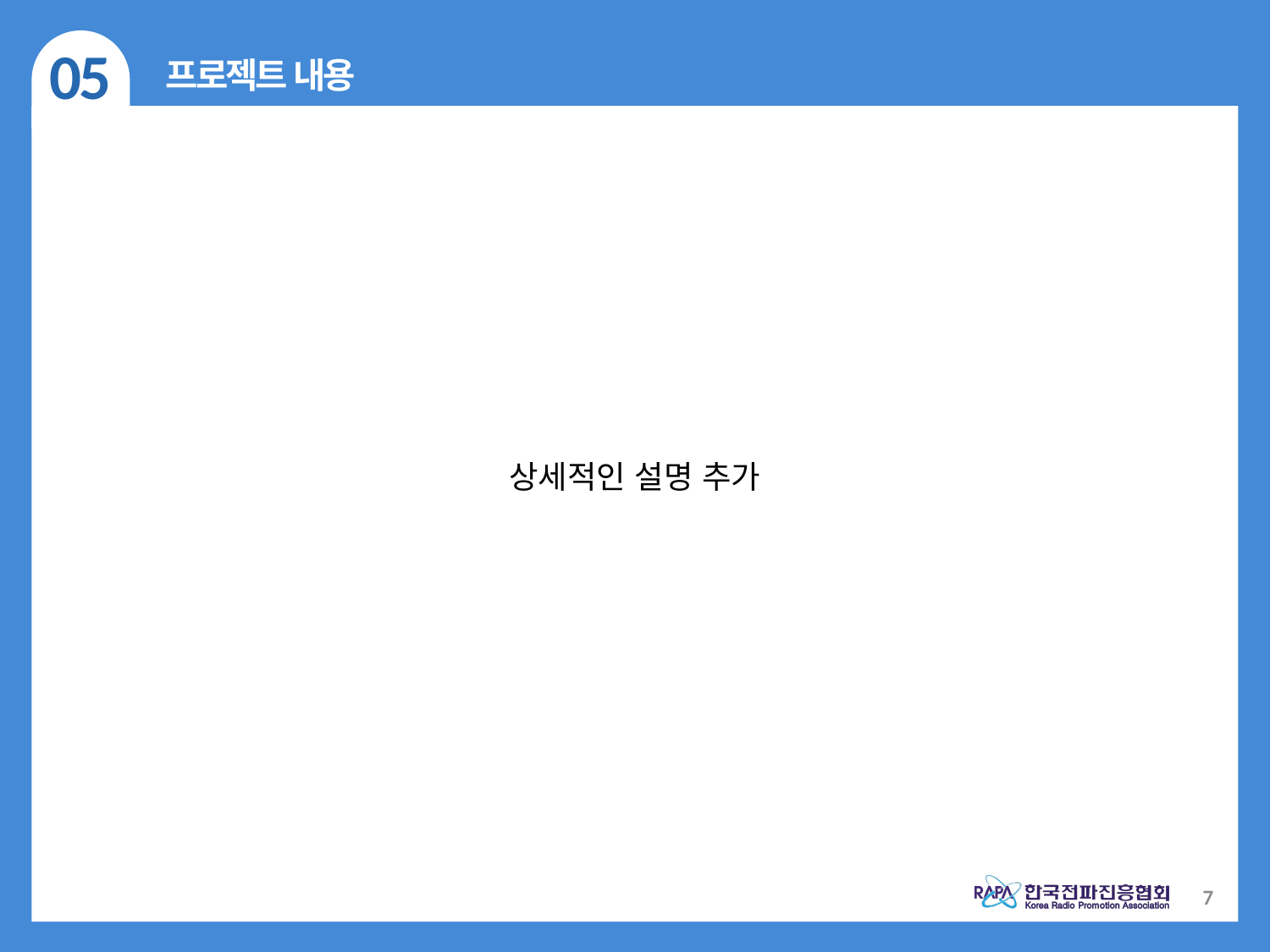

05
프로젝트 내용
상세적인 설명 추가
7